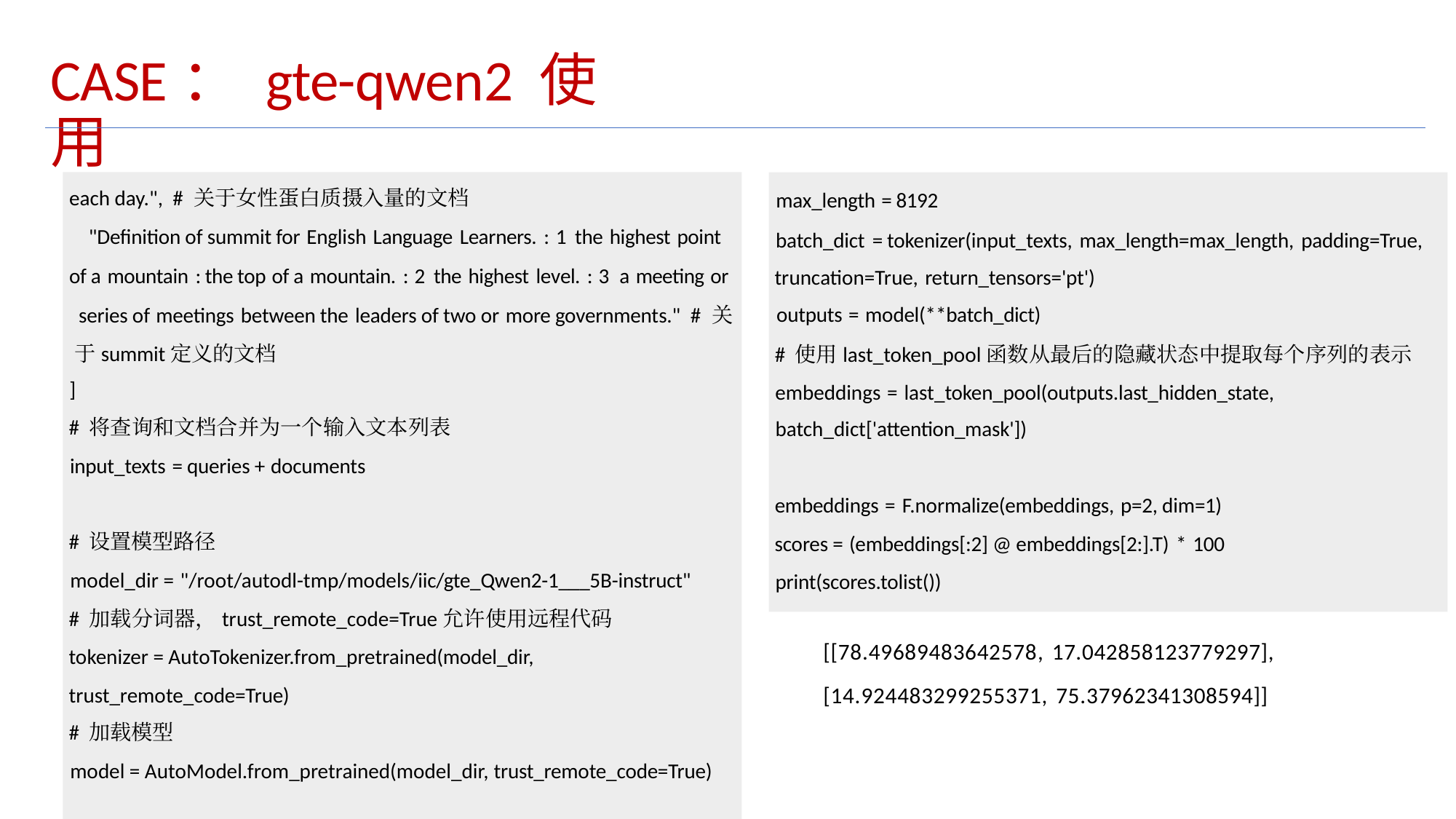

CASE： gte-qwen2 使用

max_length = 8192
batch_dict = tokenizer(input_texts, max_length=max_length, padding=True,     truncation=True, return_tensors='pt')
outputs = model(**batch_dict)
# 使用last_token_pool函数从最后的隐藏状态中提取每个序列的表示     embeddings = last_token_pool(outputs.last_hidden_state,
batch_dict['attention_mask'])

embeddings = F.normalize(embeddings, p=2, dim=1)
scores = (embeddings[:2] @ embeddings[2:].T) * 100
print(scores.tolist())

each day.",  # 关于女性蛋白质摄入量的文档
"Definition of summit for English Language Learners. : 1  the highest point
of a mountain : the top of a mountain. : 2  the highest level. : 3  a meeting or     series of meetings between the leaders of two or more governments."  # 关   于summit定义的文档
]
# 将查询和文档合并为一个输入文本列表
input_texts = queries + documents

# 设置模型路径
model_dir = "/root/autodl-tmp/models/iic/gte_Qwen2-1___5B-instruct"
# 加载分词器，trust_remote_code=True允许使用远程代码
tokenizer = AutoTokenizer.from_pretrained(model_dir,
trust_remote_code=True)
# 加载模型

model = AutoModel.from_pretrained(model_dir, trust_remote_code=True)

[[78.49689483642578, 17.042858123779297],

[14.924483299255371, 75.37962341308594]]